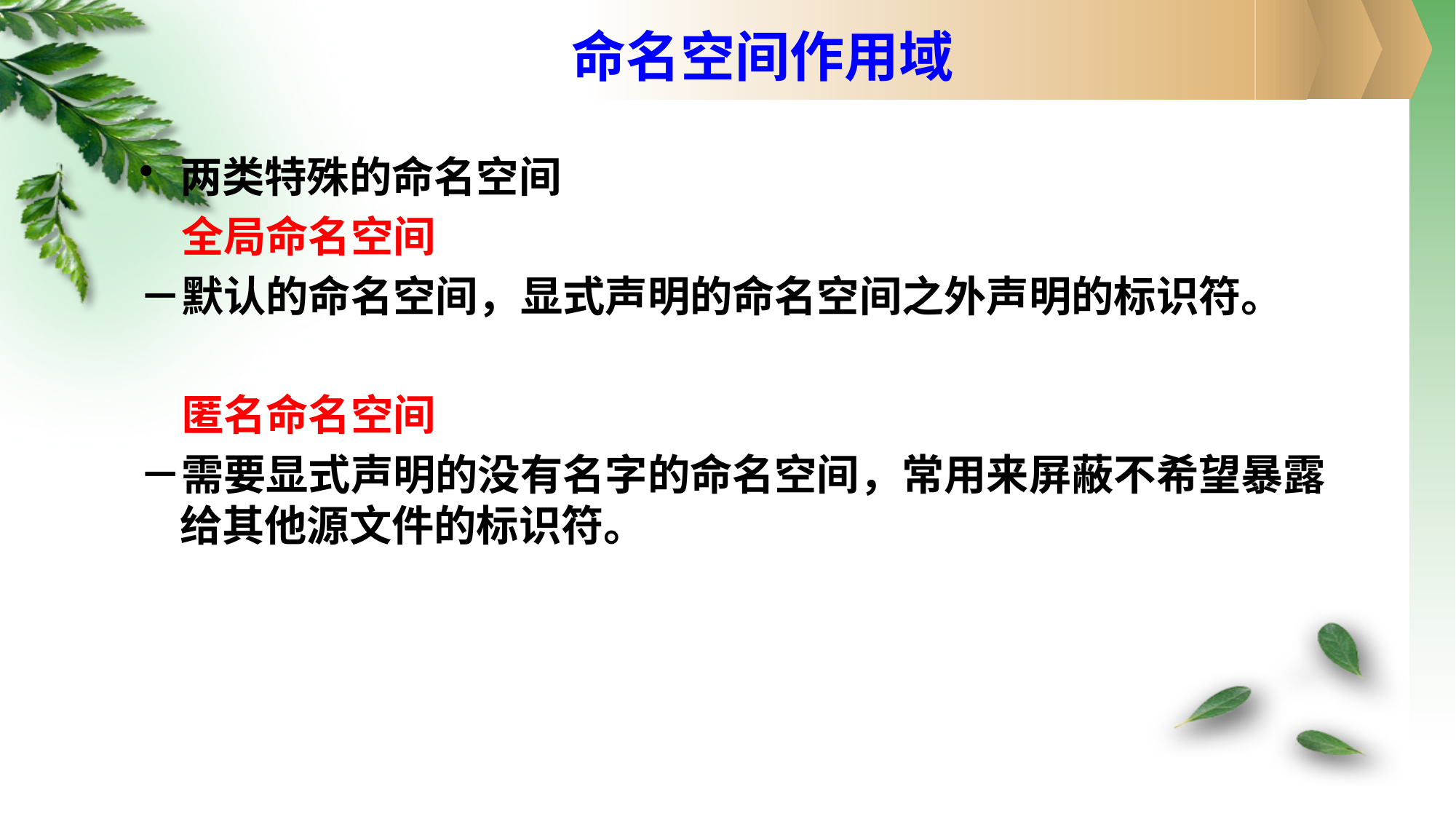

# 命名空间作用域
两类特殊的命名空间
　全局命名空间
－默认的命名空间，显式声明的命名空间之外声明的标识符。

　匿名命名空间
－需要显式声明的没有名字的命名空间，常用来屏蔽不希望暴露给其他源文件的标识符。